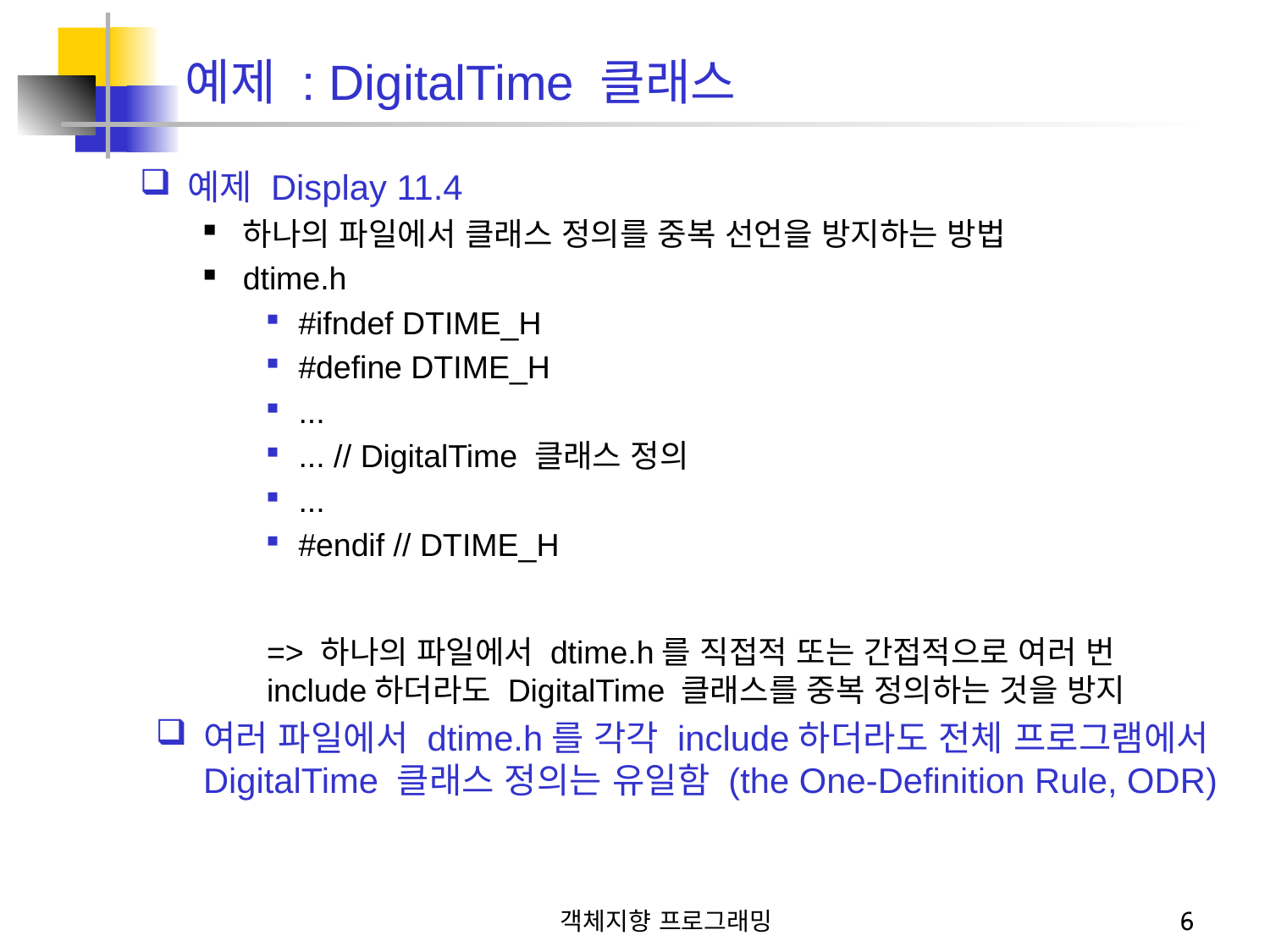

예제 : DigitalTime 클래스
예제 Display 11.4
하나의 파일에서 클래스 정의를 중복 선언을 방지하는 방법
dtime.h
#ifndef DTIME_H
#define DTIME_H
...
... // DigitalTime 클래스 정의
...
#endif // DTIME_H

=> 하나의 파일에서 dtime.h를 직접적 또는 간접적으로 여러 번 include하더라도 DigitalTime 클래스를 중복 정의하는 것을 방지
여러 파일에서 dtime.h를 각각 include하더라도 전체 프로그램에서 DigitalTime 클래스 정의는 유일함 (the One-Definition Rule, ODR)
객체지향 프로그래밍
6